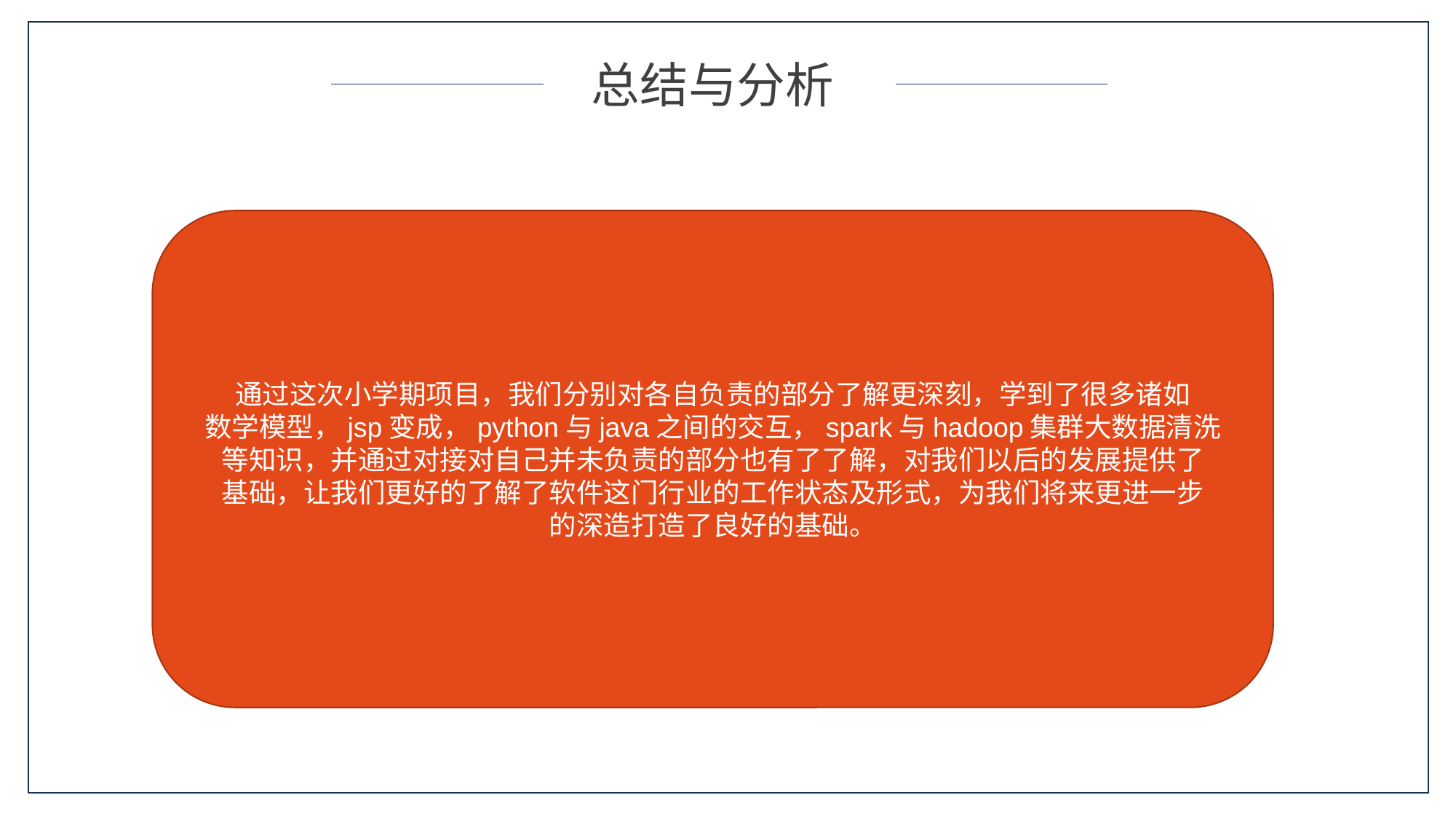

总结与分析
通过这次小学期项目，我们分别对各自负责的部分了解更深刻，学到了很多诸如
数学模型，jsp变成，python与java之间的交互，spark与hadoop集群大数据清洗
等知识，并通过对接对自己并未负责的部分也有了了解，对我们以后的发展提供了
基础，让我们更好的了解了软件这门行业的工作状态及形式，为我们将来更进一步
的深造打造了良好的基础。